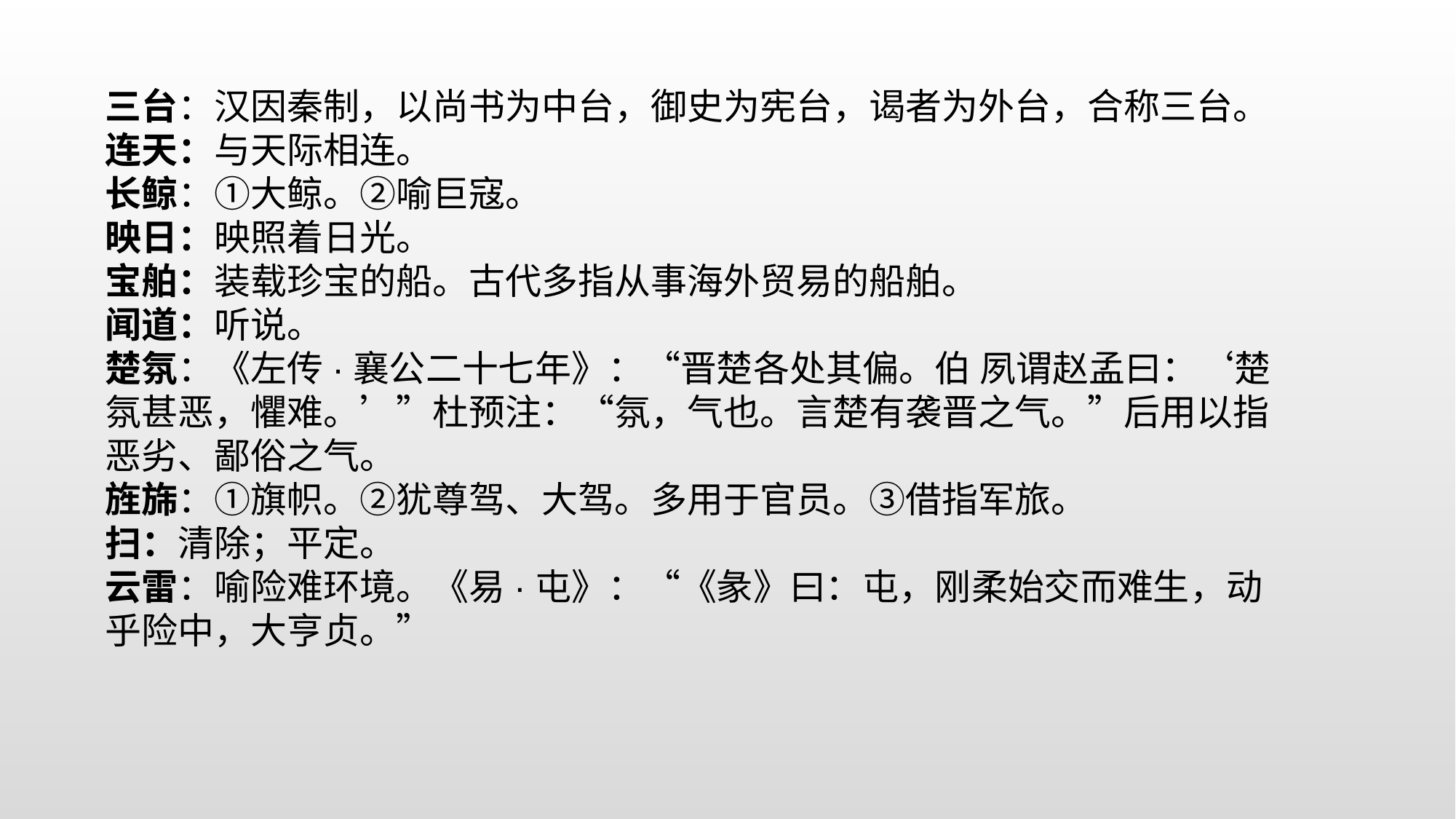

三台：汉因秦制，以尚书为中台，御史为宪台，谒者为外台，合称三台。
连天：与天际相连。
长鲸：①大鲸。②喻巨寇。
映日：映照着日光。
宝舶：装载珍宝的船。古代多指从事海外贸易的船舶。
闻道：听说。
楚氛：《左传·襄公二十七年》：“晋楚各处其偏。伯 夙谓赵孟曰：‘楚氛甚恶，懼难。’”杜预注：“氛，气也。言楚有袭晋之气。”后用以指恶劣、鄙俗之气。
旌旆：①旗帜。②犹尊驾、大驾。多用于官员。③借指军旅。
扫：清除；平定。
云雷：喻险难环境。《易·屯》：“《彖》曰：屯，刚柔始交而难生，动乎险中，大亨贞。”